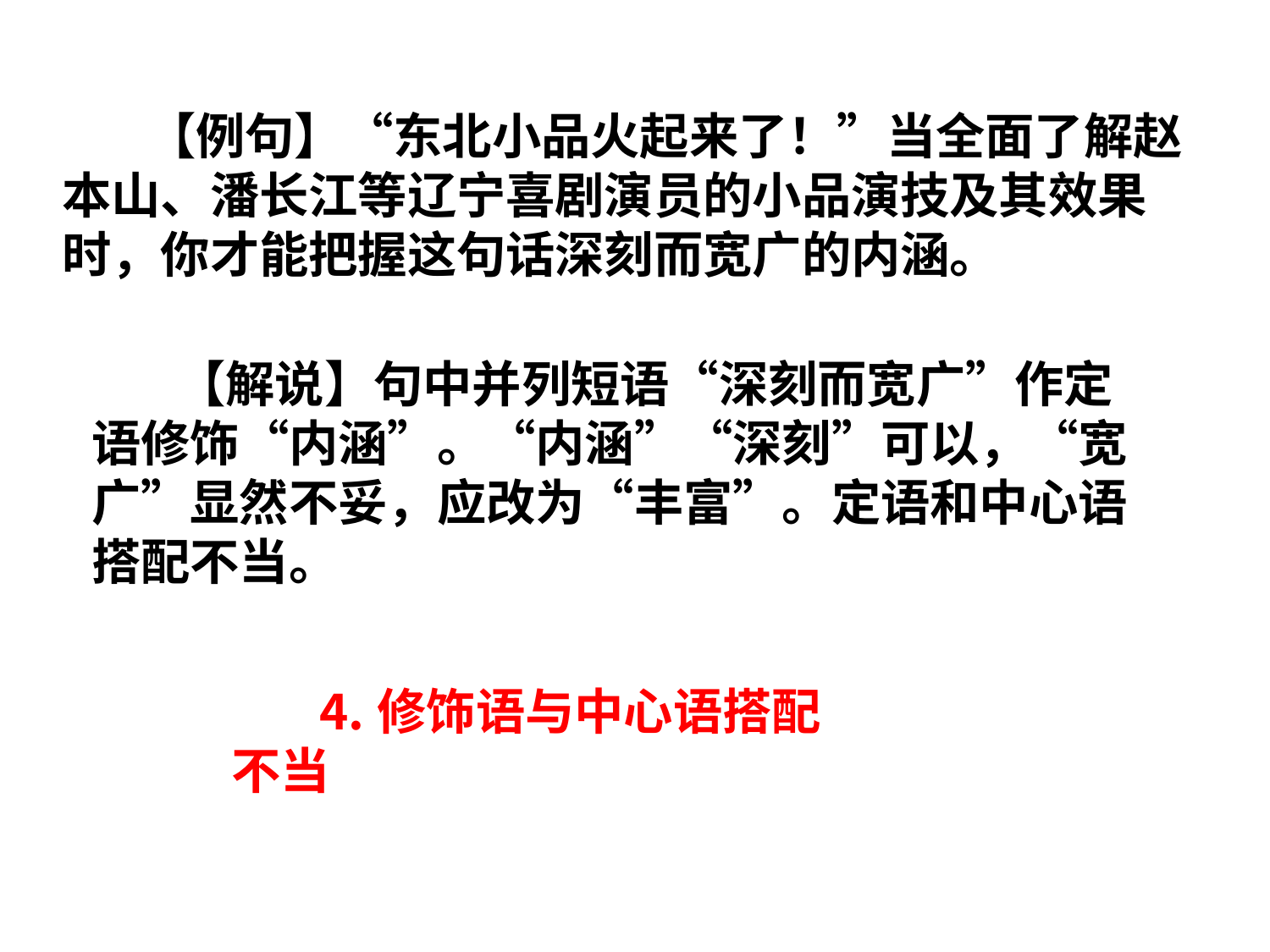

【例句】“东北小品火起来了！”当全面了解赵本山、潘长江等辽宁喜剧演员的小品演技及其效果时，你才能把握这句话深刻而宽广的内涵。
【解说】句中并列短语“深刻而宽广”作定语修饰“内涵”。“内涵”“深刻”可以，“宽广”显然不妥，应改为“丰富”。定语和中心语搭配不当。
⒋修饰语与中心语搭配不当